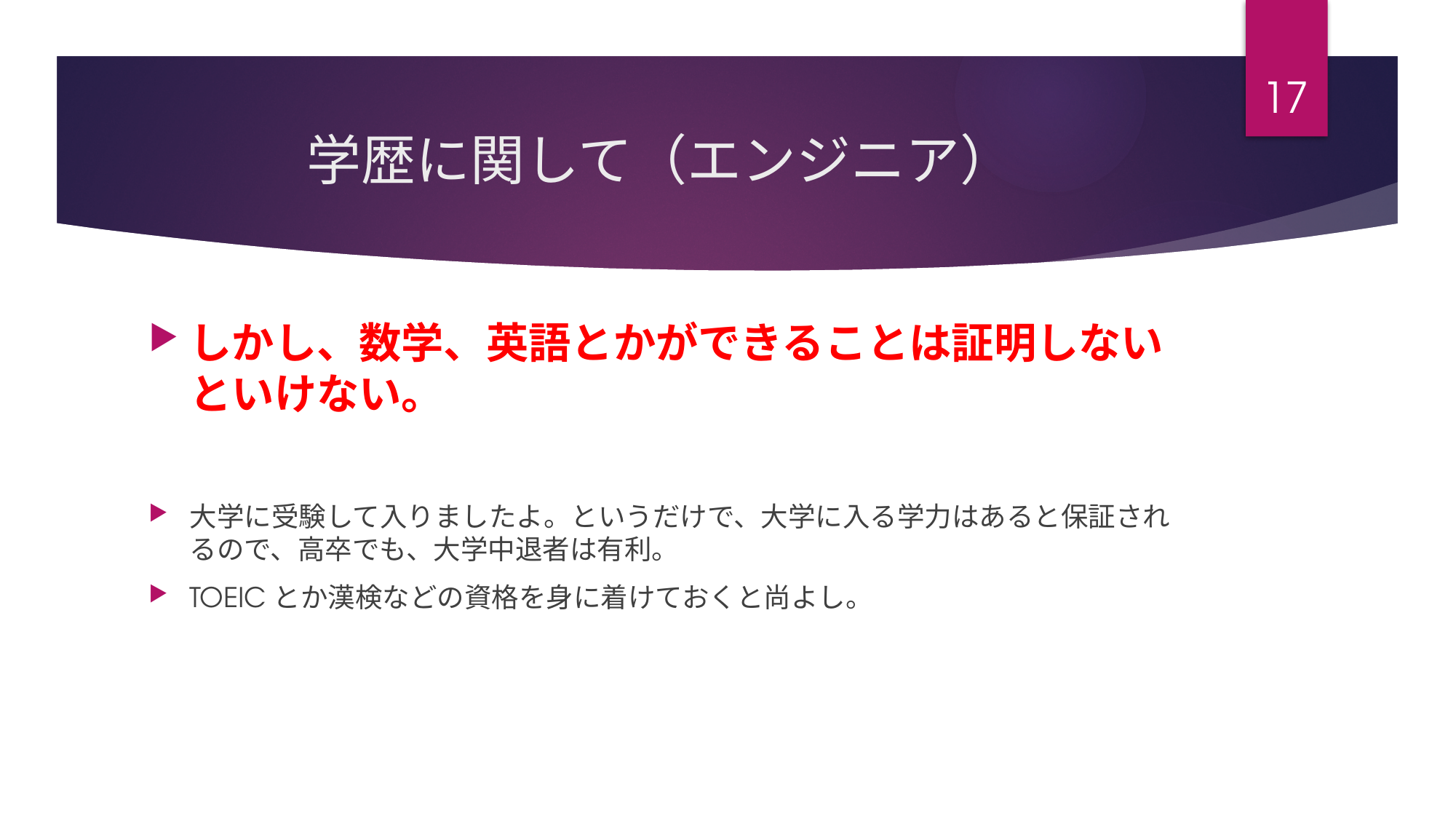

17
# 学歴に関して（エンジニア）
しかし、数学、英語とかができることは証明しないといけない。

大学に受験して入りましたよ。というだけで、大学に入る学力はあると保証されるので、高卒でも、大学中退者は有利。
TOEICとか漢検などの資格を身に着けておくと尚よし。